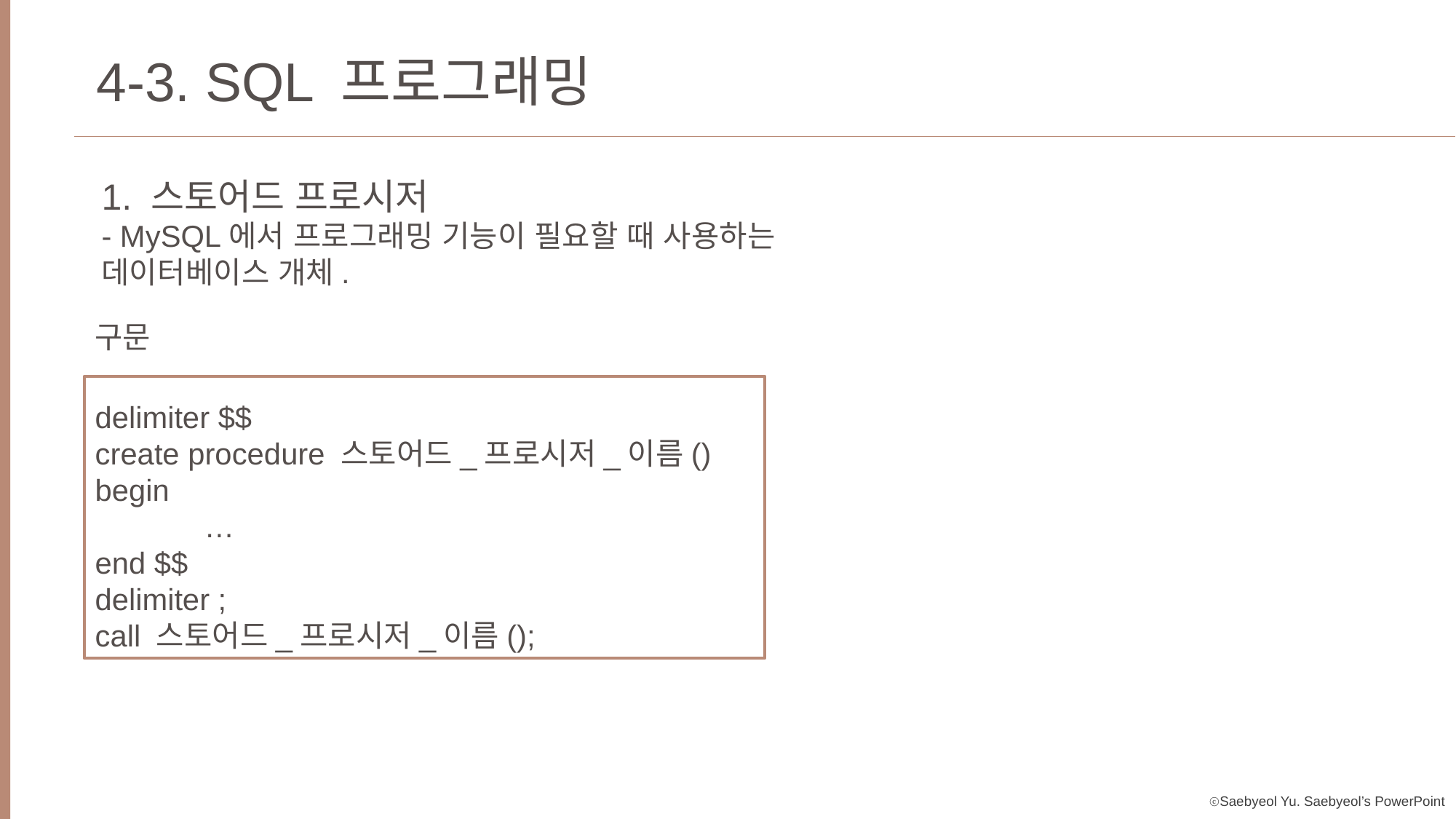

4-3. SQL 프로그래밍
1. 스토어드 프로시저
- MySQL에서 프로그래밍 기능이 필요할 때 사용하는 데이터베이스 개체.
구문

delimiter $$
create procedure 스토어드_프로시저_이름()
begin
	…
end $$
delimiter ;
call 스토어드_프로시저_이름();